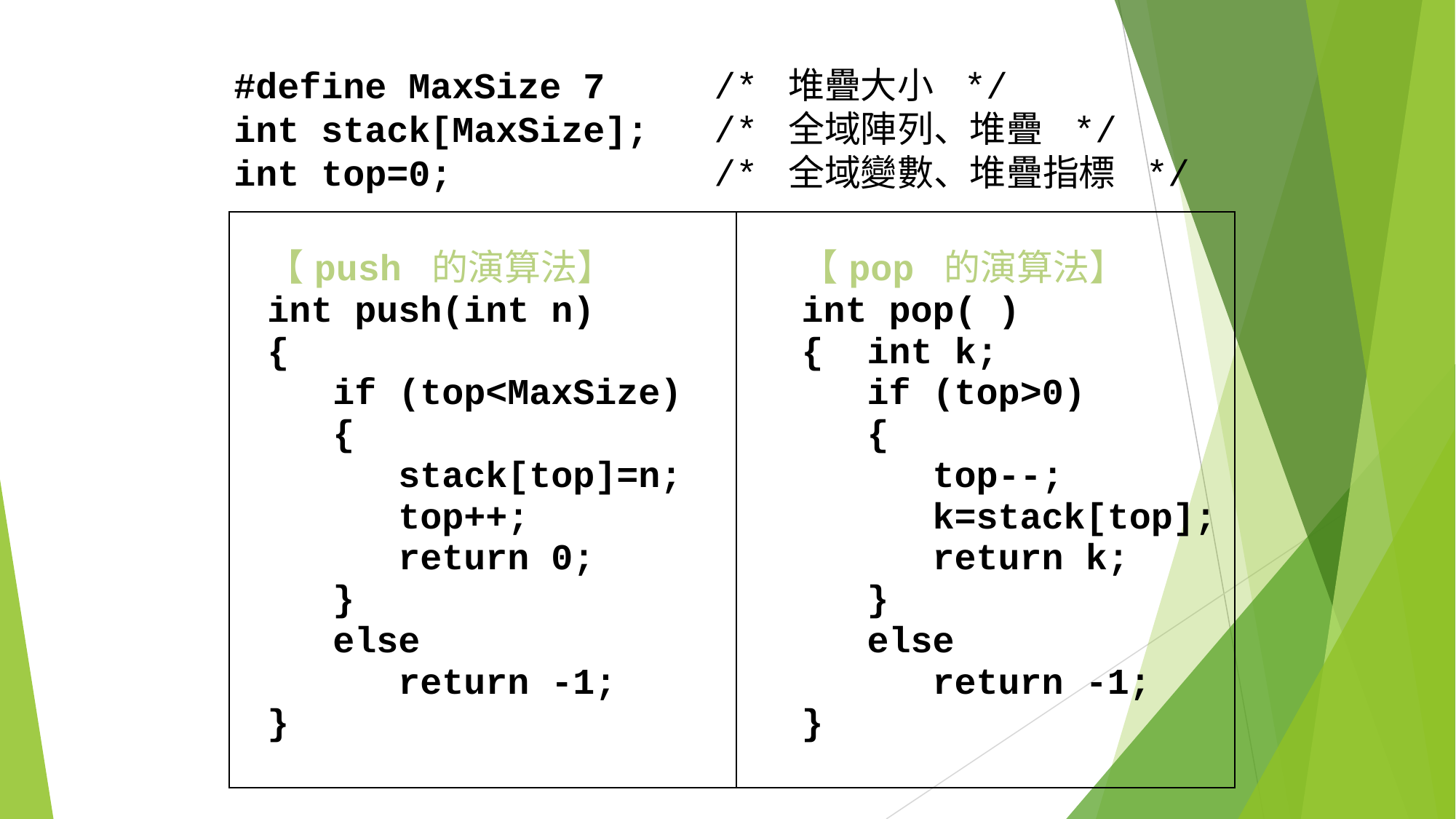

#define MaxSize 7     /* 堆疊大小 */
int stack[MaxSize];   /* 全域陣列、堆疊 */
int top=0;            /* 全域變數、堆疊指標 */
| 【push 的演算法】 int push(int n) { if (top<MaxSize) { stack[top]=n; top++; return 0; } else return -1; } | 【pop 的演算法】 int pop( ) { int k; if (top>0) { top--; k=stack[top]; return k; } else return -1; } |
| --- | --- |